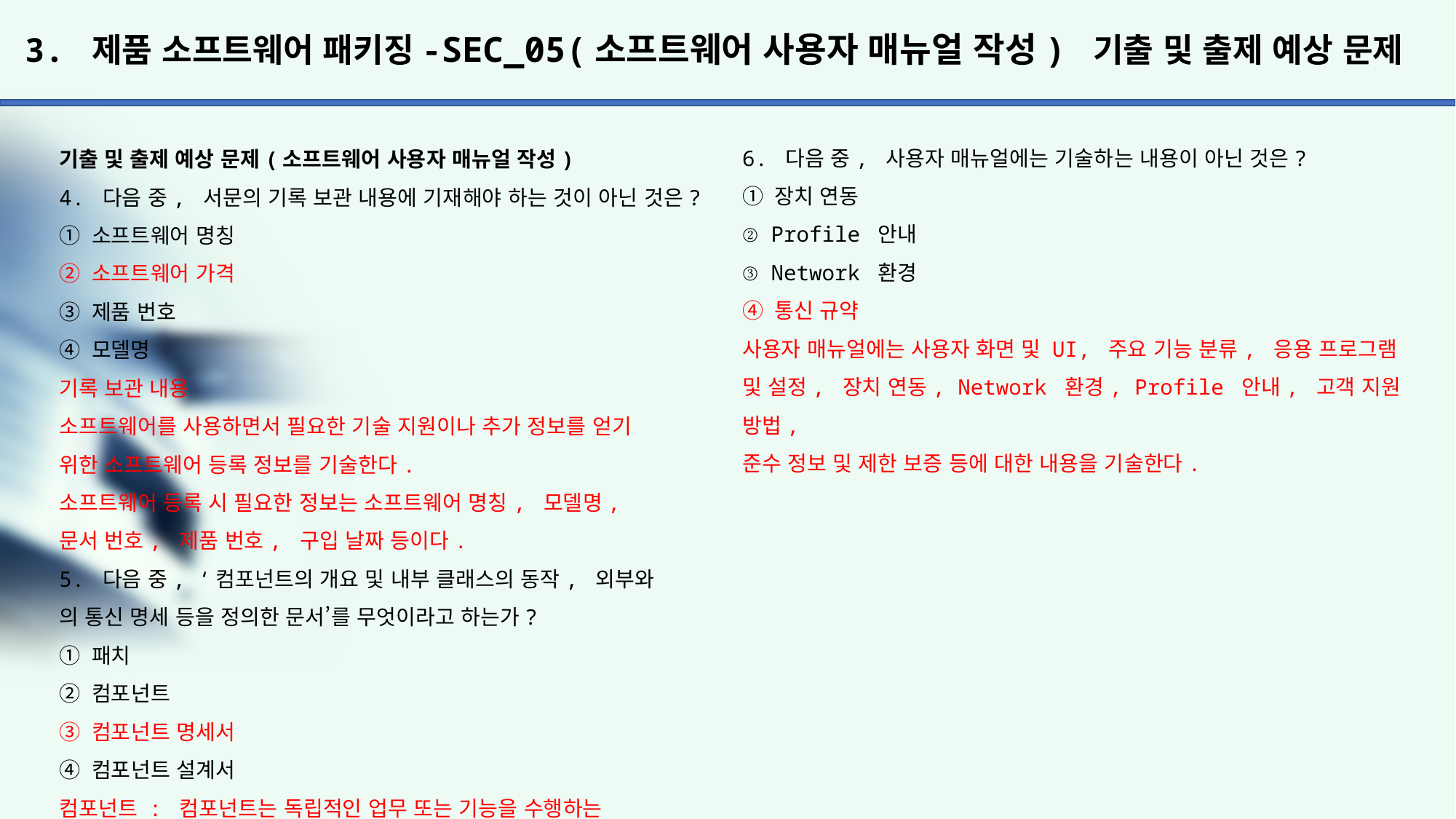

# 3. 제품 소프트웨어 패키징-SEC_05(소프트웨어 사용자 매뉴얼 작성) 기출 및 출제 예상 문제
6. 다음 중, 사용자 매뉴얼에는 기술하는 내용이 아닌 것은?
① 장치 연동
② Profile 안내
③ Network 환경
④ 통신 규약
사용자 매뉴얼에는 사용자 화면 및 UI, 주요 기능 분류, 응용 프로그램
및 설정, 장치 연동, Network 환경, Profile 안내, 고객 지원 방법,
준수 정보 및 제한 보증 등에 대한 내용을 기술한다.
기출 및 출제 예상 문제(소프트웨어 사용자 매뉴얼 작성)
4. 다음 중, 서문의 기록 보관 내용에 기재해야 하는 것이 아닌 것은?
① 소프트웨어 명칭
② 소프트웨어 가격
③ 제품 번호
④ 모델명
기록 보관 내용
소프트웨어를 사용하면서 필요한 기술 지원이나 추가 정보를 얻기
위한 소프트웨어 등록 정보를 기술한다.
소프트웨어 등록 시 필요한 정보는 소프트웨어 명칭, 모델명,
문서 번호, 제품 번호, 구입 날짜 등이다.
5. 다음 중, ‘컴포넌트의 개요 및 내부 클래스의 동작, 외부와
의 통신 명세 등을 정의한 문서’를 무엇이라고 하는가?
① 패치
② 컴포넌트
③ 컴포넌트 명세서
④ 컴포넌트 설계서
컴포넌트 : 컴포넌트는 독립적인 업무 또는 기능을 수행하는
단위이며, 실행 코드 기반으로 작성된 모듈이다.
컴포넌트 명세서 : 컴포넌트 명세서는 컴포넌트의 개요 및 내부
클래스의 동작, 외부와의 통신 명세 등을 정의한 문서이다.
컴포넌트 설계서 : 컴포넌트 설계서는 컴포넌트 구현에 필요한
컴포넌트 구조도 컴포넌트 목록, 컴포넌트 명세, 인터페이스 명세로 구성된 설계서이다.